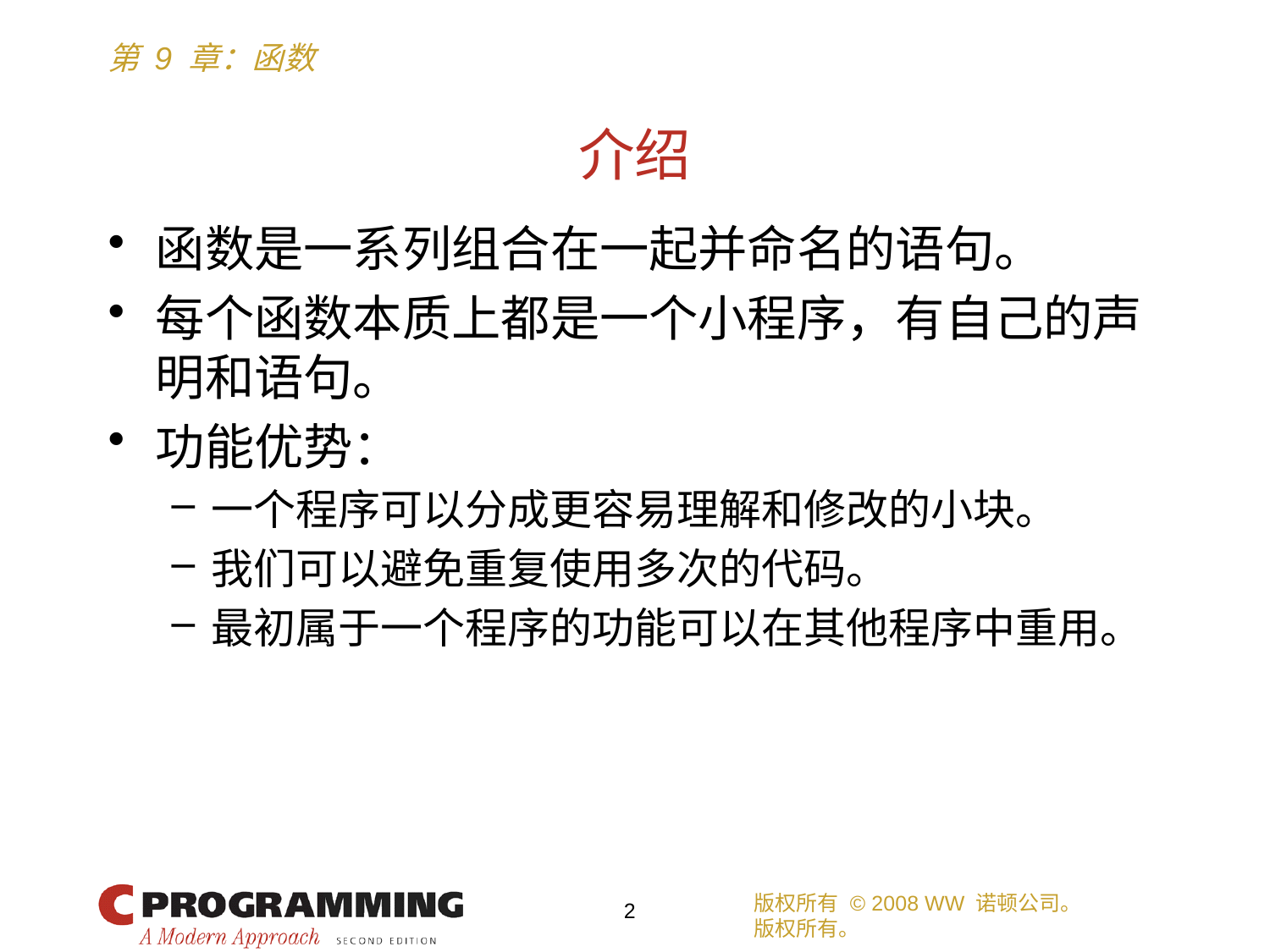

# 介绍
函数是一系列组合在一起并命名的语句。
每个函数本质上都是一个小程序，有自己的声明和语句。
功能优势：
一个程序可以分成更容易理解和修改的小块。
我们可以避免重复使用多次的代码。
最初属于一个程序的功能可以在其他程序中重用。

版权所有 © 2008 WW 诺顿公司。
版权所有。
2